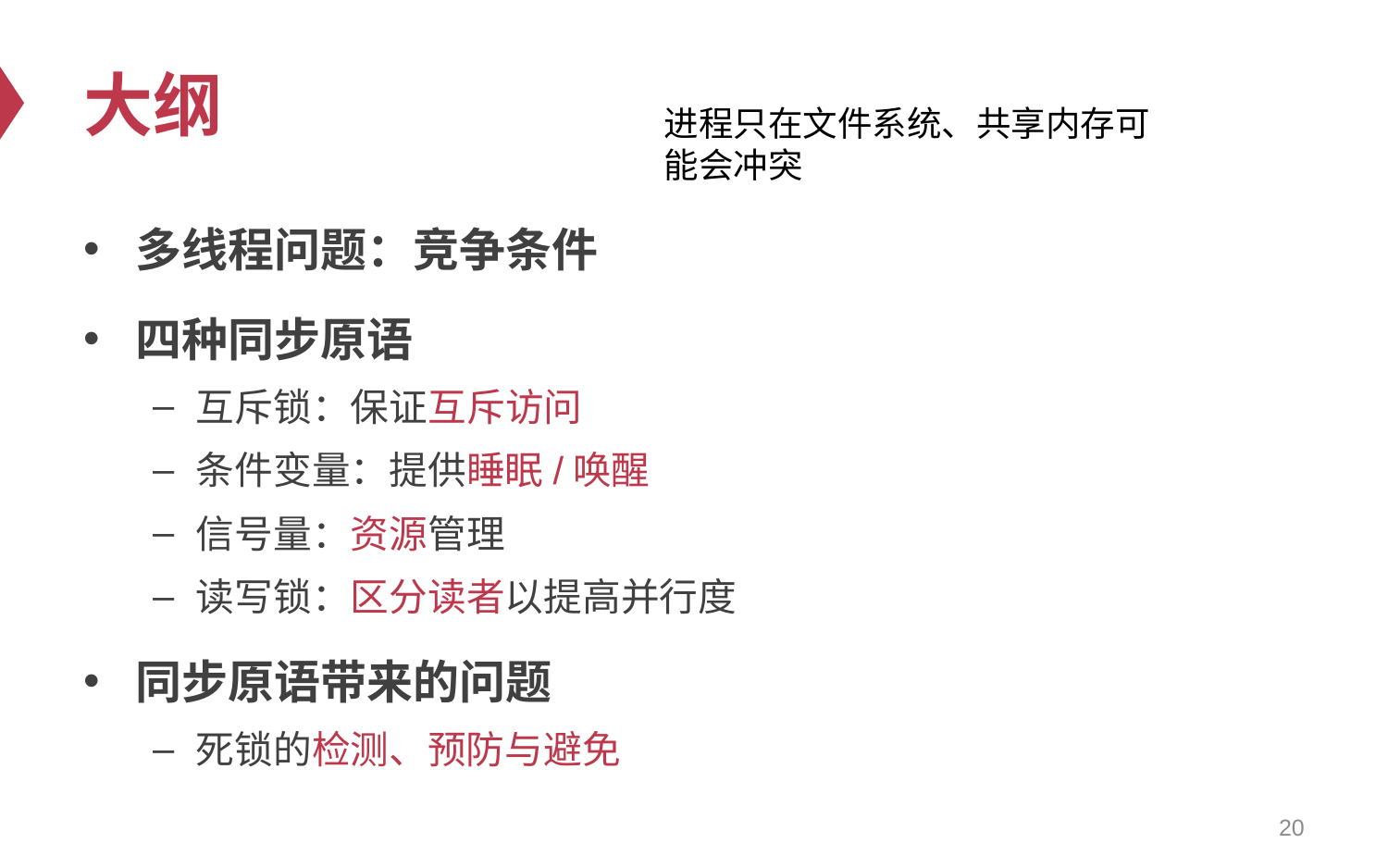

# 大纲
进程只在文件系统、共享内存可能会冲突
多线程问题：竞争条件
四种同步原语
互斥锁：保证互斥访问
条件变量：提供睡眠/唤醒
信号量：资源管理
读写锁：区分读者以提高并行度
同步原语带来的问题
死锁的检测、预防与避免
20